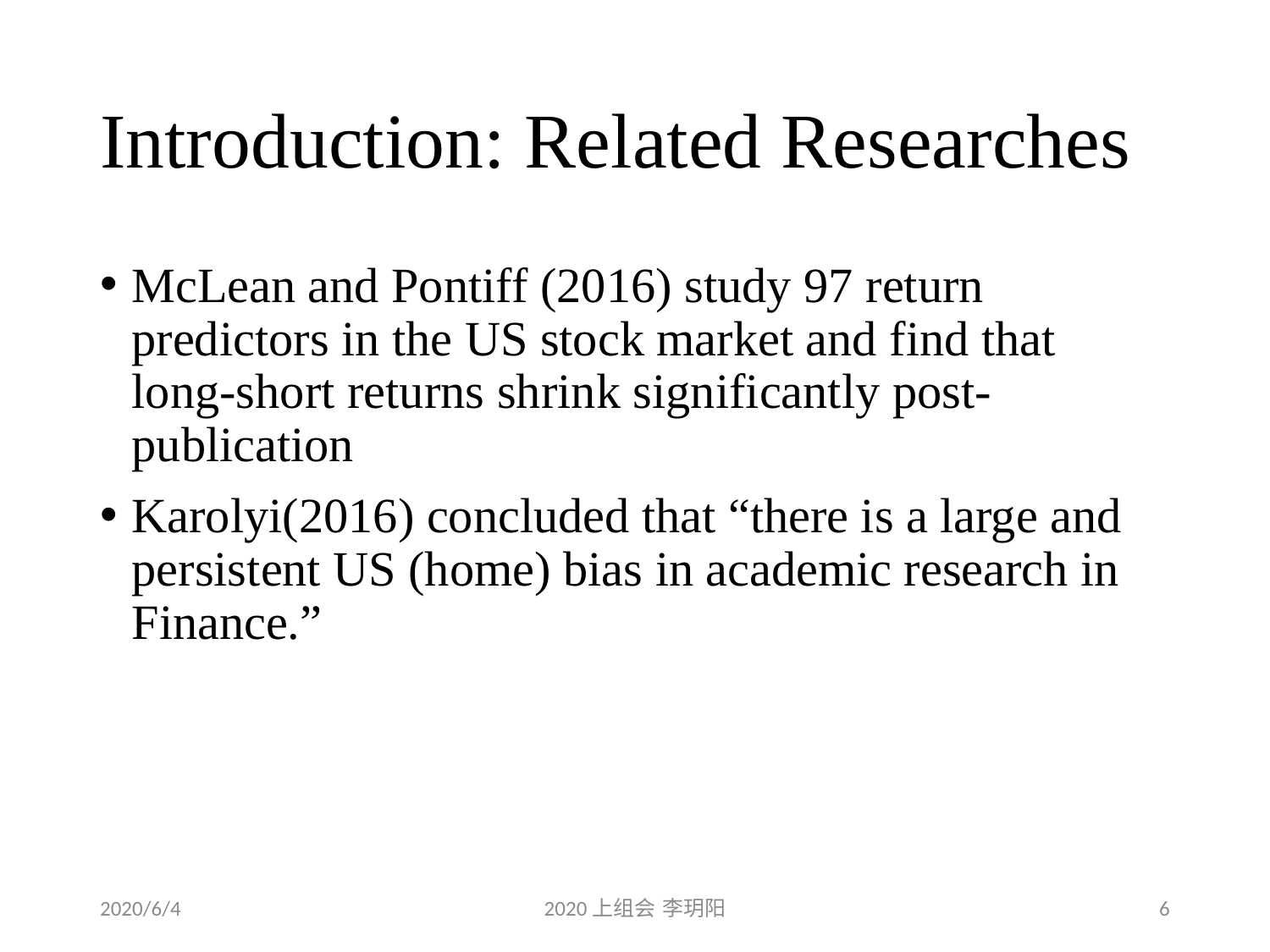

# Introduction: Related Researches
McLean and Pontiff (2016) study 97 return predictors in the US stock market and find that long-short returns shrink significantly post-publication
Karolyi(2016) concluded that “there is a large and persistent US (home) bias in academic research in Finance.”
2020/6/4
2020上组会 李玥阳
6